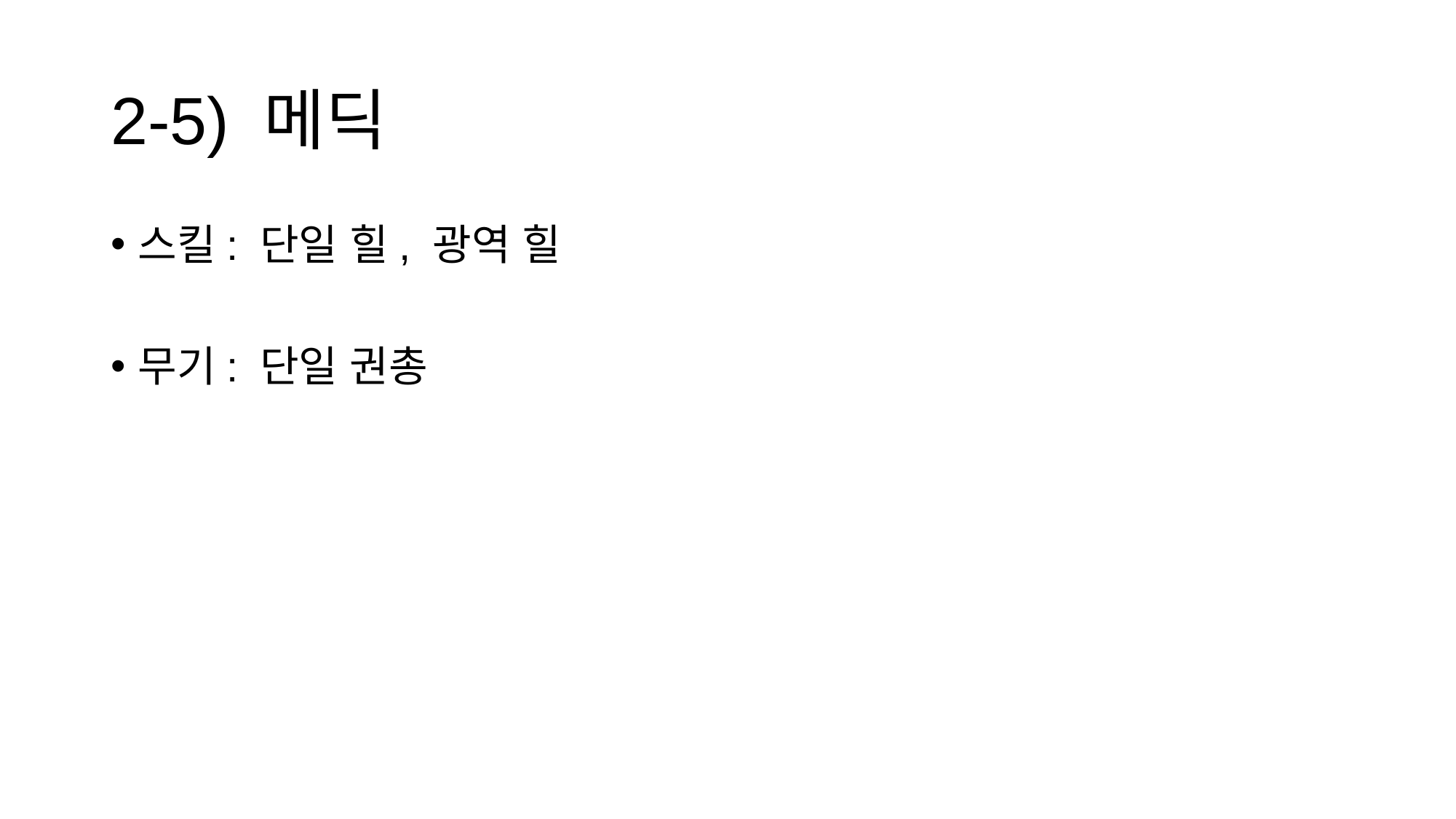

# 2-5) 메딕
스킬: 단일 힐, 광역 힐

무기: 단일 권총